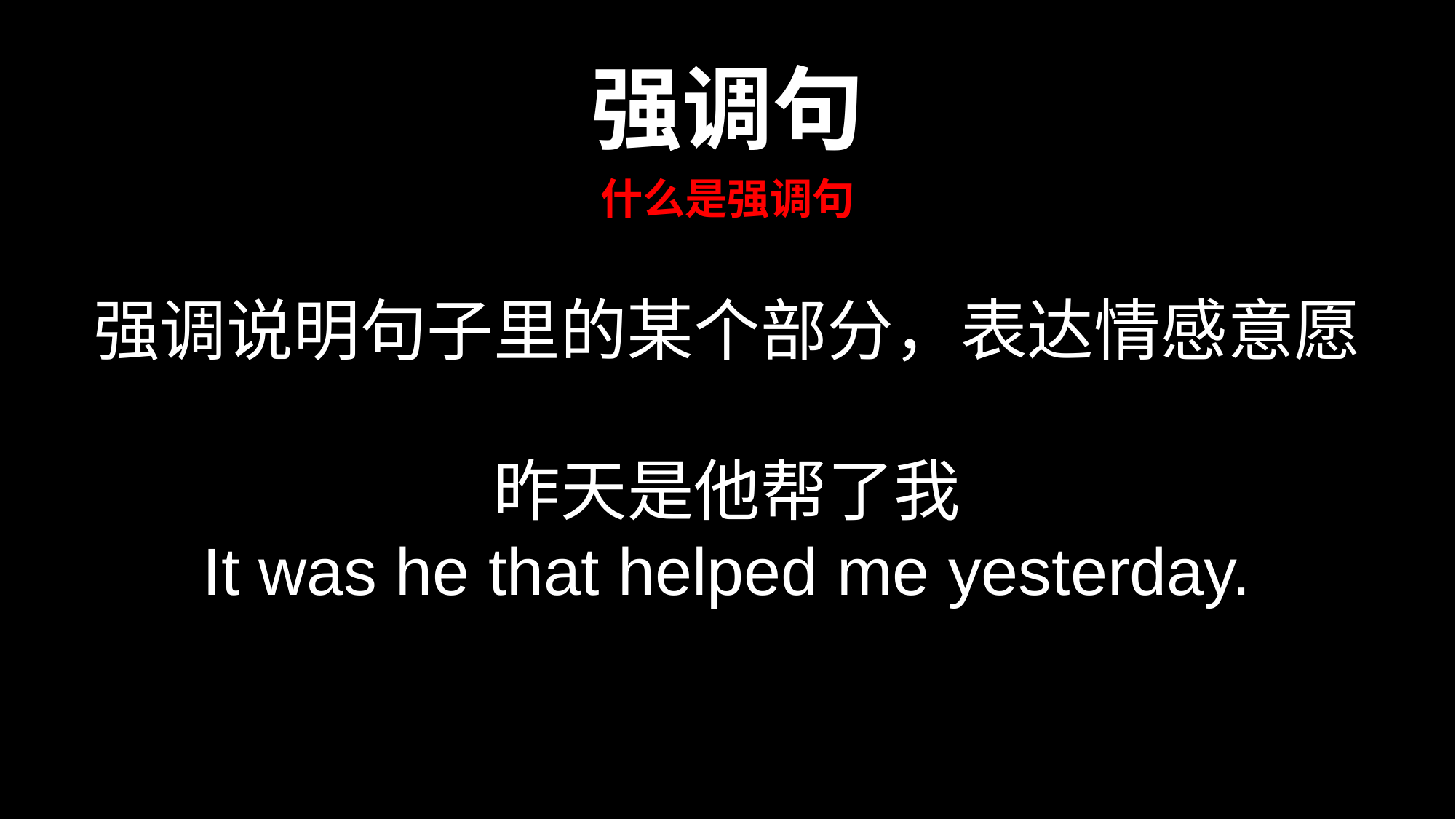

强调句
什么是强调句
强调说明句子里的某个部分，表达情感意愿

昨天是他帮了我
It was he that helped me yesterday.